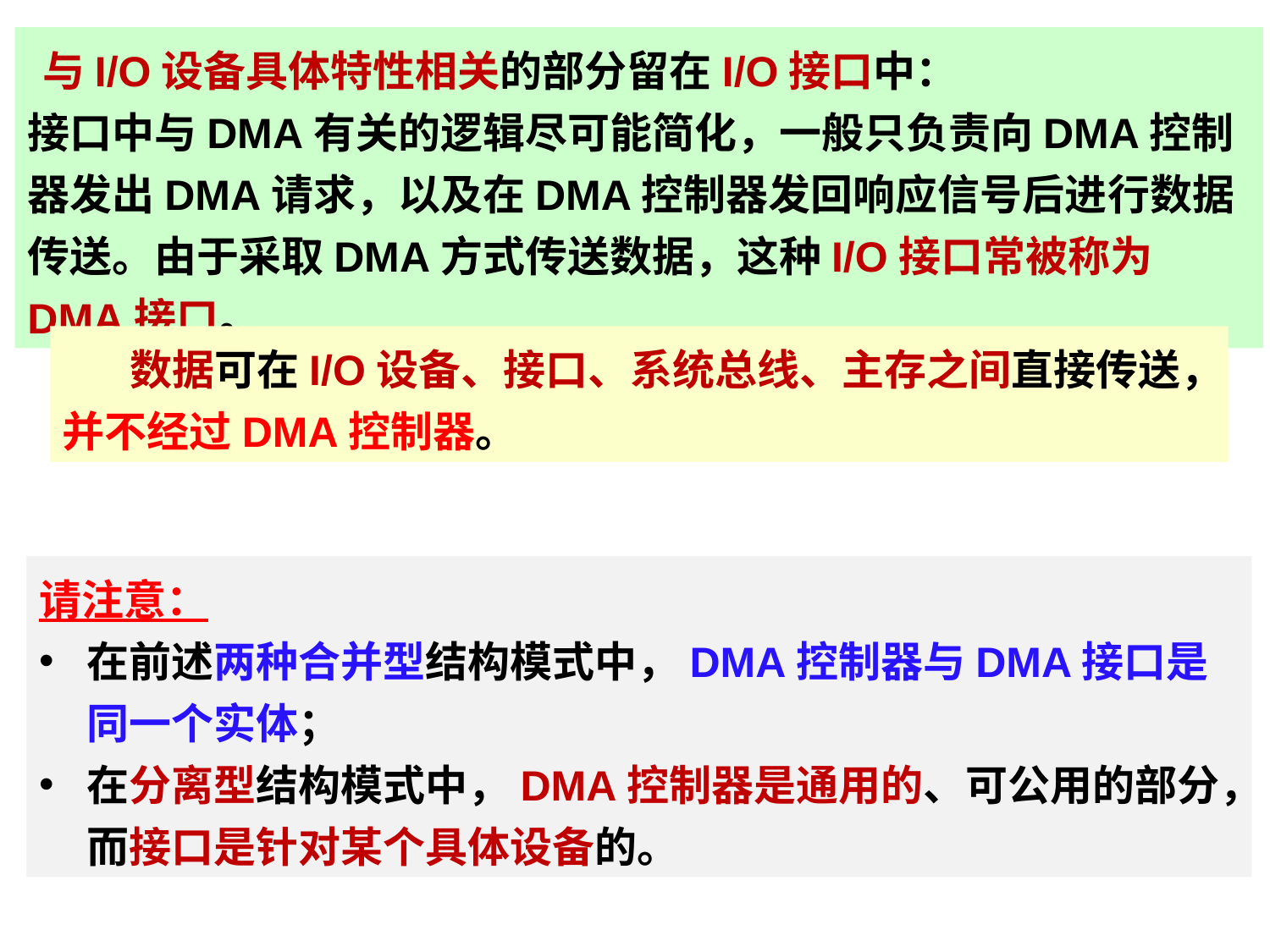

与I/O设备具体特性相关的部分留在I/O接口中：
接口中与DMA有关的逻辑尽可能简化，一般只负责向DMA控制器发出DMA请求，以及在DMA控制器发回响应信号后进行数据传送。由于采取DMA方式传送数据，这种I/O接口常被称为DMA接口。
      数据可在I/O设备、接口、系统总线、主存之间直接传送，
并不经过DMA控制器。
请注意：
在前述两种合并型结构模式中，DMA控制器与DMA接口是同一个实体；
在分离型结构模式中，DMA控制器是通用的、可公用的部分，而接口是针对某个具体设备的。
104